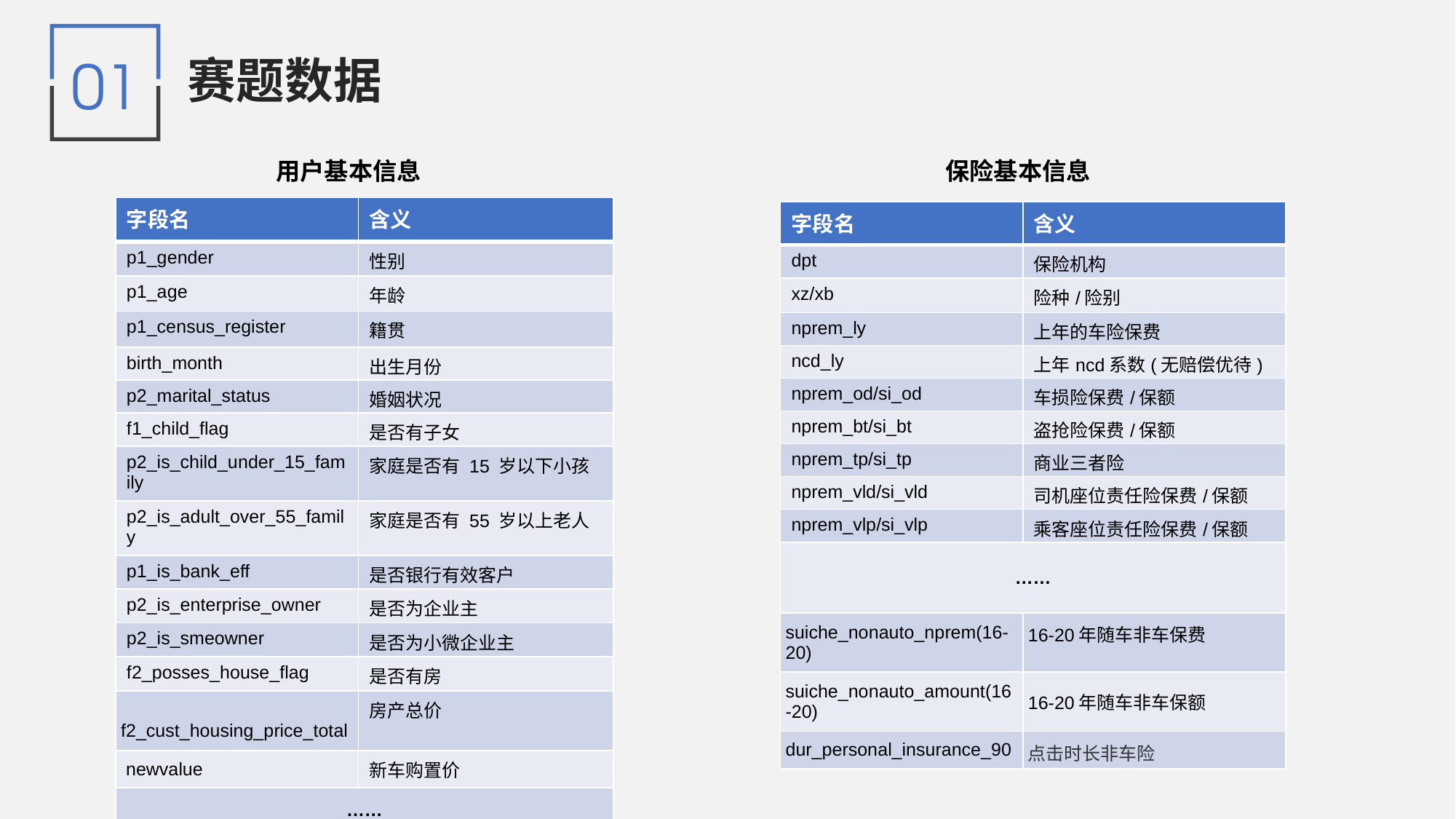

01
赛题数据

用户基本信息
保险基本信息
| 字段名 | 含义 |
| --- | --- |
| p1\_gender | 性别 |
| p1\_age | 年龄 |
| p1\_census\_register | 籍贯 |
| birth\_month | 出生月份 |
| p2\_marital\_status | 婚姻状况 |
| f1\_child\_flag | 是否有子女 |
| p2\_is\_child\_under\_15\_family | 家庭是否有 15 岁以下小孩 |
| p2\_is\_adult\_over\_55\_family | 家庭是否有 55 岁以上老人 |
| p1\_is\_bank\_eff | 是否银行有效客户 |
| p2\_is\_enterprise\_owner | 是否为企业主 |
| p2\_is\_smeowner | 是否为小微企业主 |
| f2\_posses\_house\_flag | 是否有房 |
| f2\_cust\_housing\_price\_total | 房产总价 |
| newvalue | 新车购置价 |
| …… |  |
| 字段名 | 含义 |
| --- | --- |
| dpt | 保险机构 |
| xz/xb | 险种/险别 |
| nprem\_ly | 上年的车险保费 |
| ncd\_ly | 上年ncd系数(无赔偿优待) |
| nprem\_od/si\_od | 车损险保费/保额 |
| nprem\_bt/si\_bt | 盗抢险保费/保额 |
| nprem\_tp/si\_tp | 商业三者险 |
| nprem\_vld/si\_vld | 司机座位责任险保费/保额 |
| nprem\_vlp/si\_vlp | 乘客座位责任险保费/保额 |
| …… |  |
| suiche\_nonauto\_nprem(16-20) | 16-20年随车非车保费 |
| suiche\_nonauto\_amount(16-20) | 16-20年随车非车保额 |
| dur\_personal\_insurance\_90 | 点击时长非车险 |